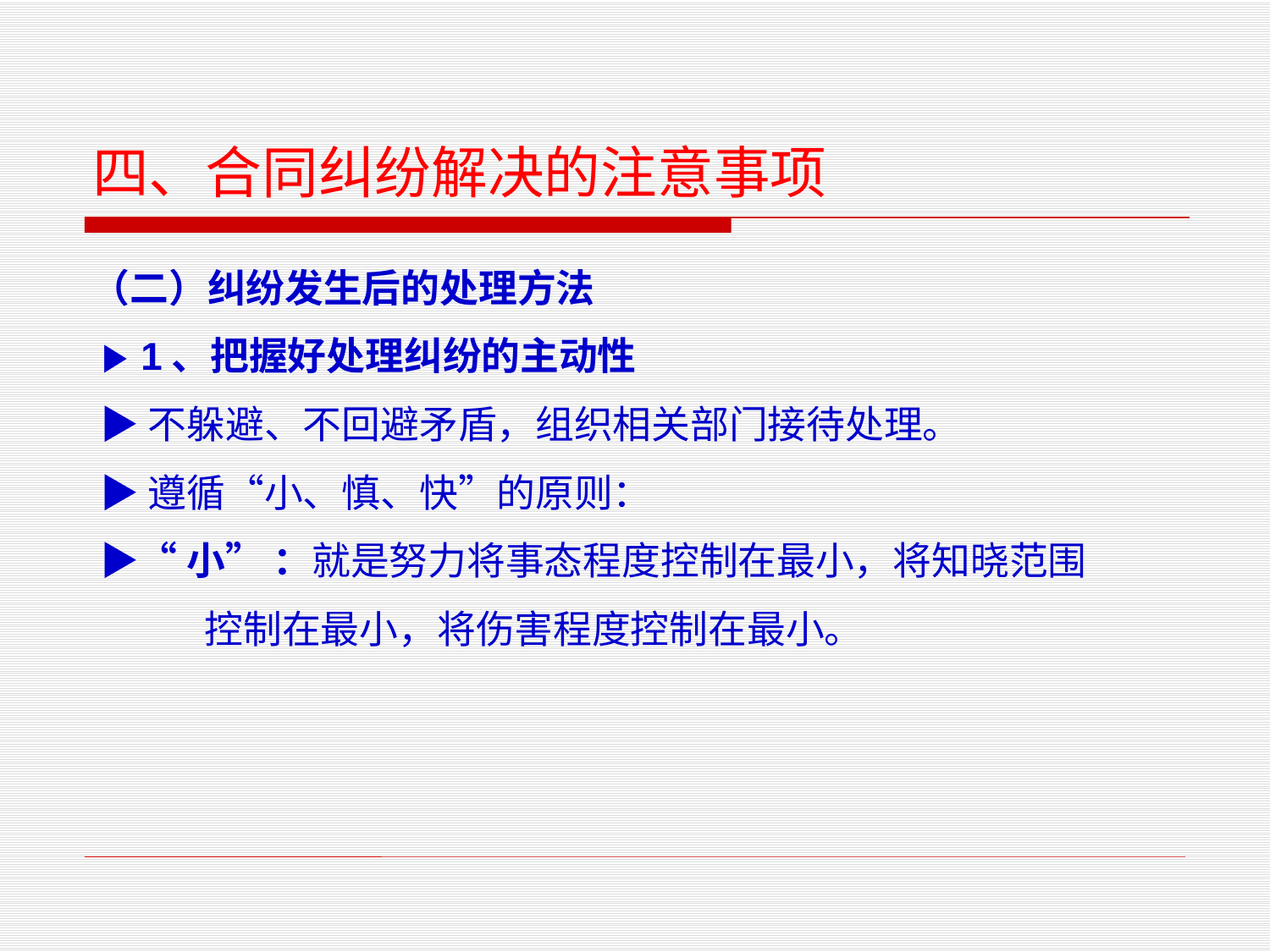

# 四、合同纠纷解决的注意事项
（二）纠纷发生后的处理方法
 ▶1、把握好处理纠纷的主动性
 ▶不躲避、不回避矛盾，组织相关部门接待处理。
 ▶遵循“小、慎、快”的原则：
 ▶“小” ：就是努力将事态程度控制在最小，将知晓范围
            控制在最小，将伤害程度控制在最小。